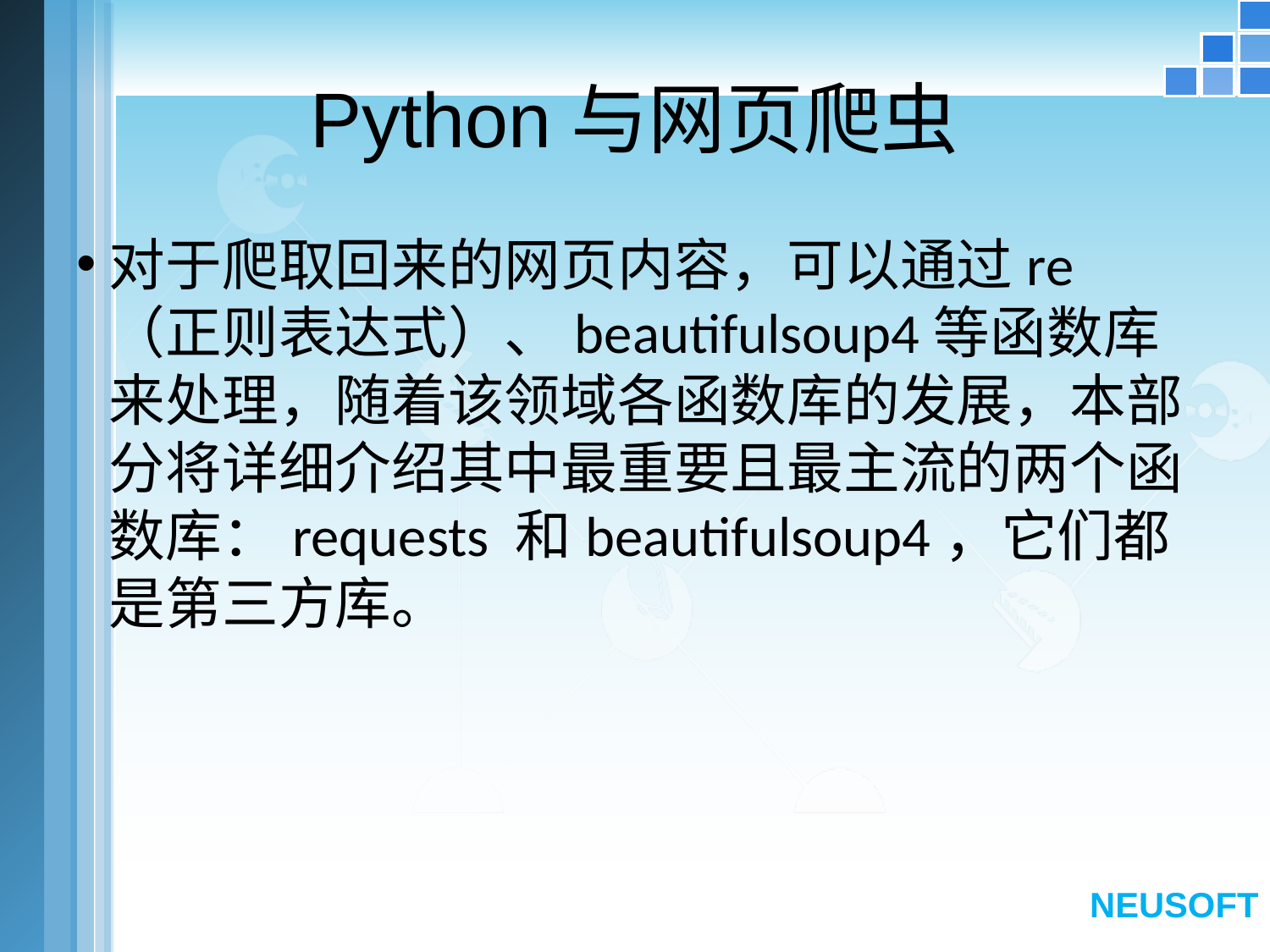

# Python与网页爬虫
对于爬取回来的网页内容，可以通过re（正则表达式）、beautifulsoup4等函数库来处理，随着该领域各函数库的发展，本部分将详细介绍其中最重要且最主流的两个函数库：requests 和beautifulsoup4，它们都是第三方库。